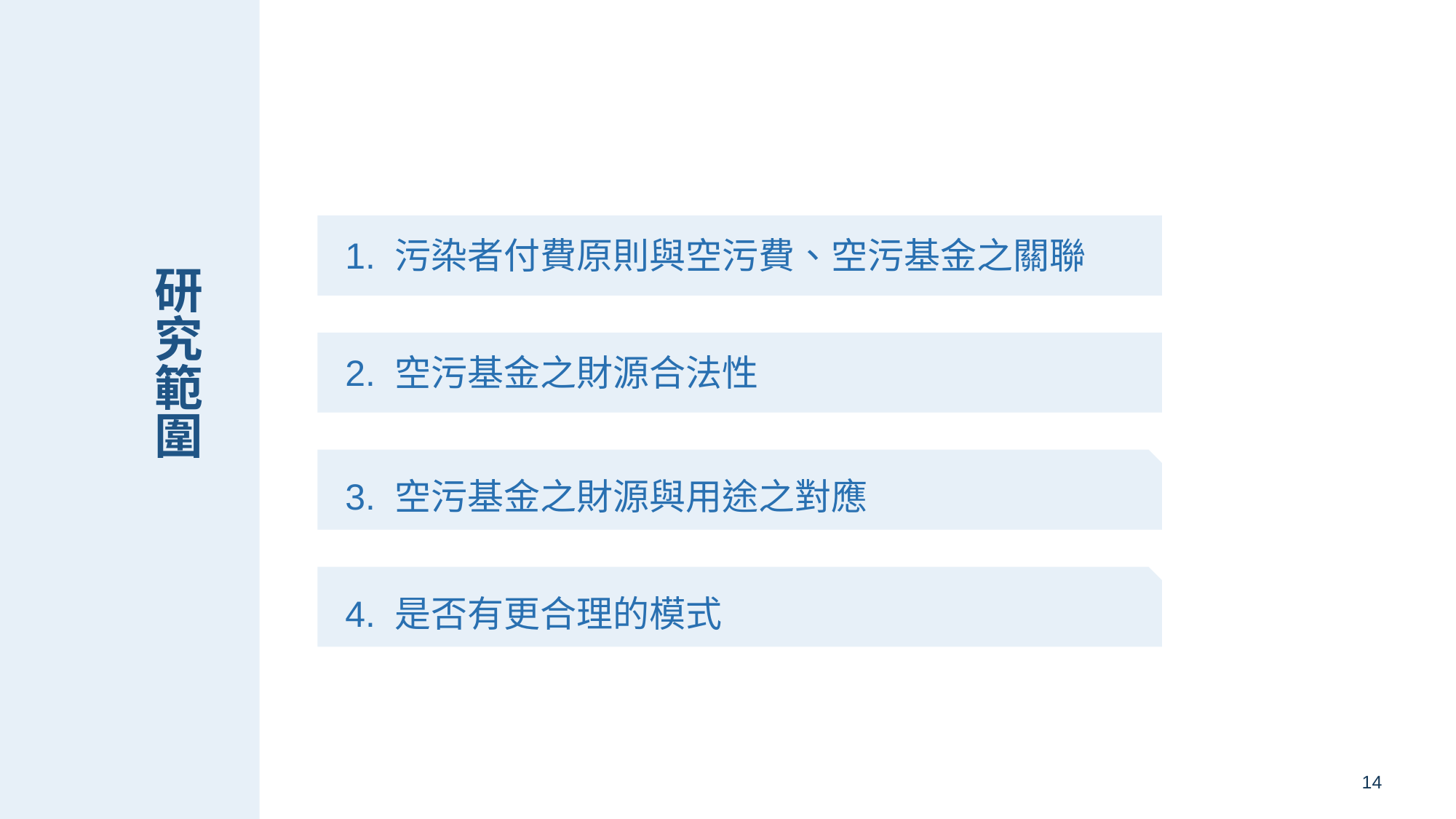

1. 污染者付費原則與空污費、空污基金之關聯
研究範圍
2. 空污基金之財源合法性
3. 空污基金之財源與用途之對應
4. 是否有更合理的模式